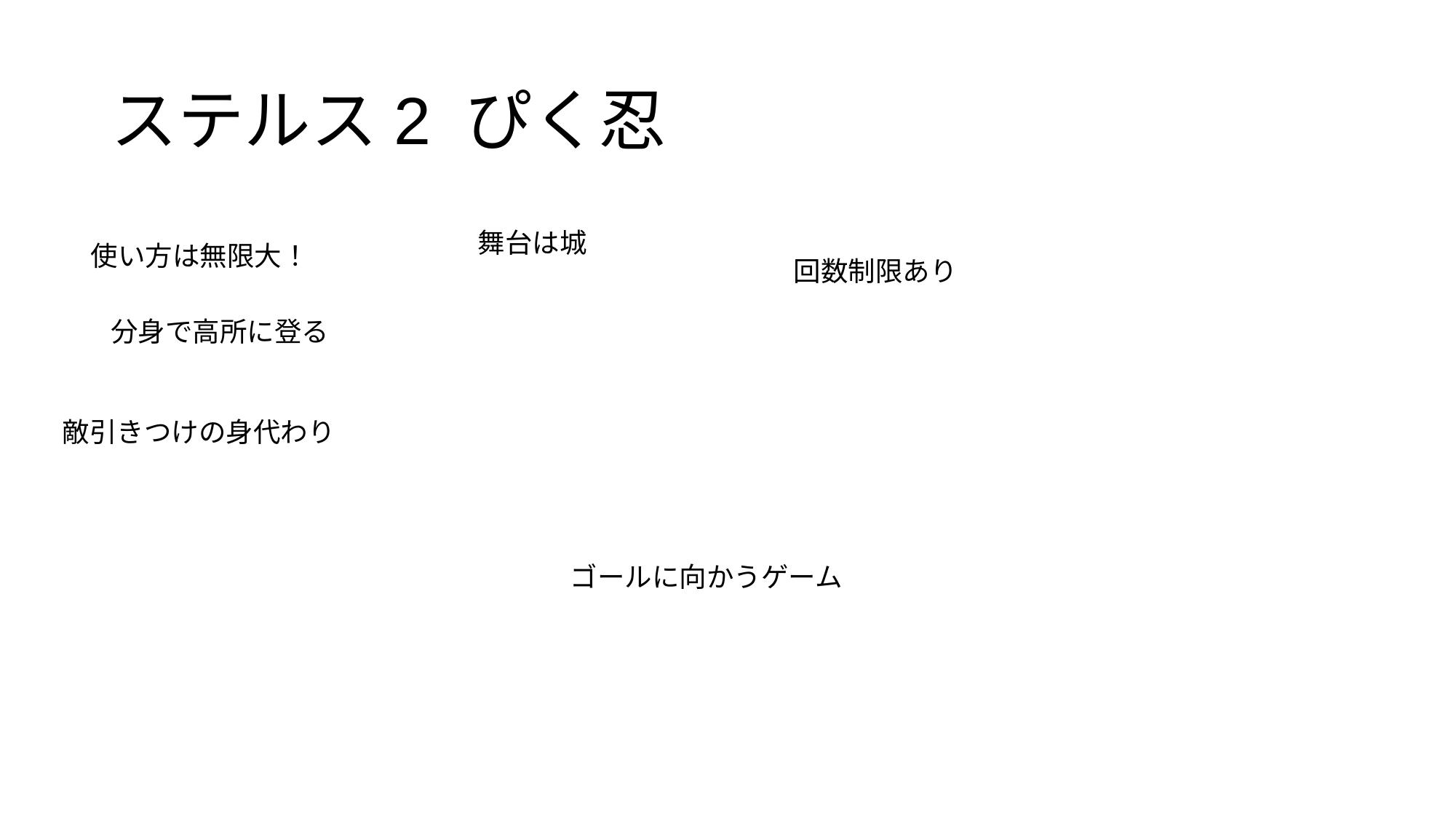

# ステルス2 ぴく忍
舞台は城
使い方は無限大！
回数制限あり
分身で高所に登る
敵引きつけの身代わり
ゴールに向かうゲーム